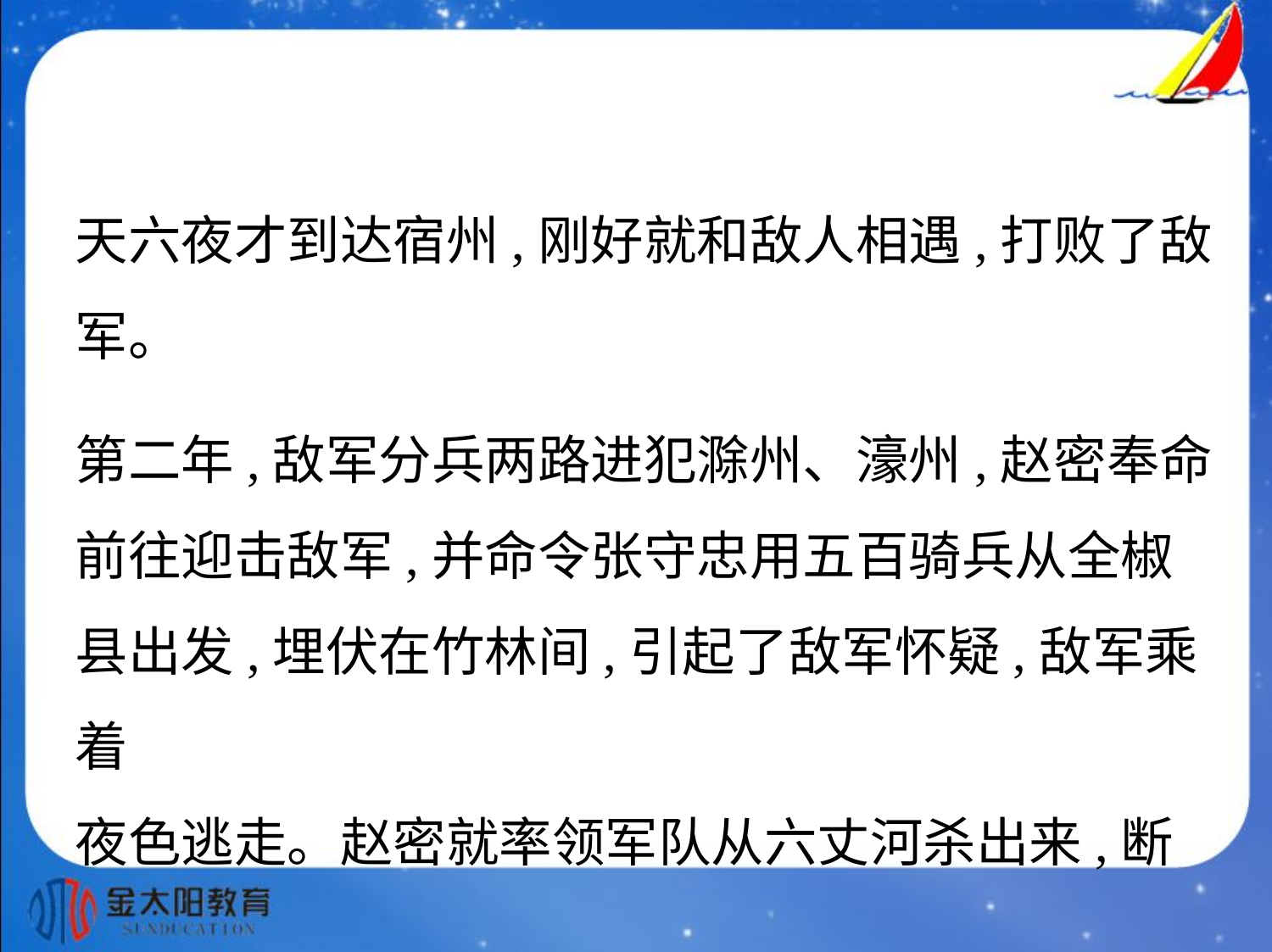

天六夜才到达宿州,刚好就和敌人相遇,打败了敌
军。
第二年,敌军分兵两路进犯滁州、濠州,赵密奉命
前往迎击敌军,并命令张守忠用五百骑兵从全椒
县出发,埋伏在竹林间,引起了敌军怀疑,敌军乘着
夜色逃走。赵密就率领军队从六丈河杀出来,断